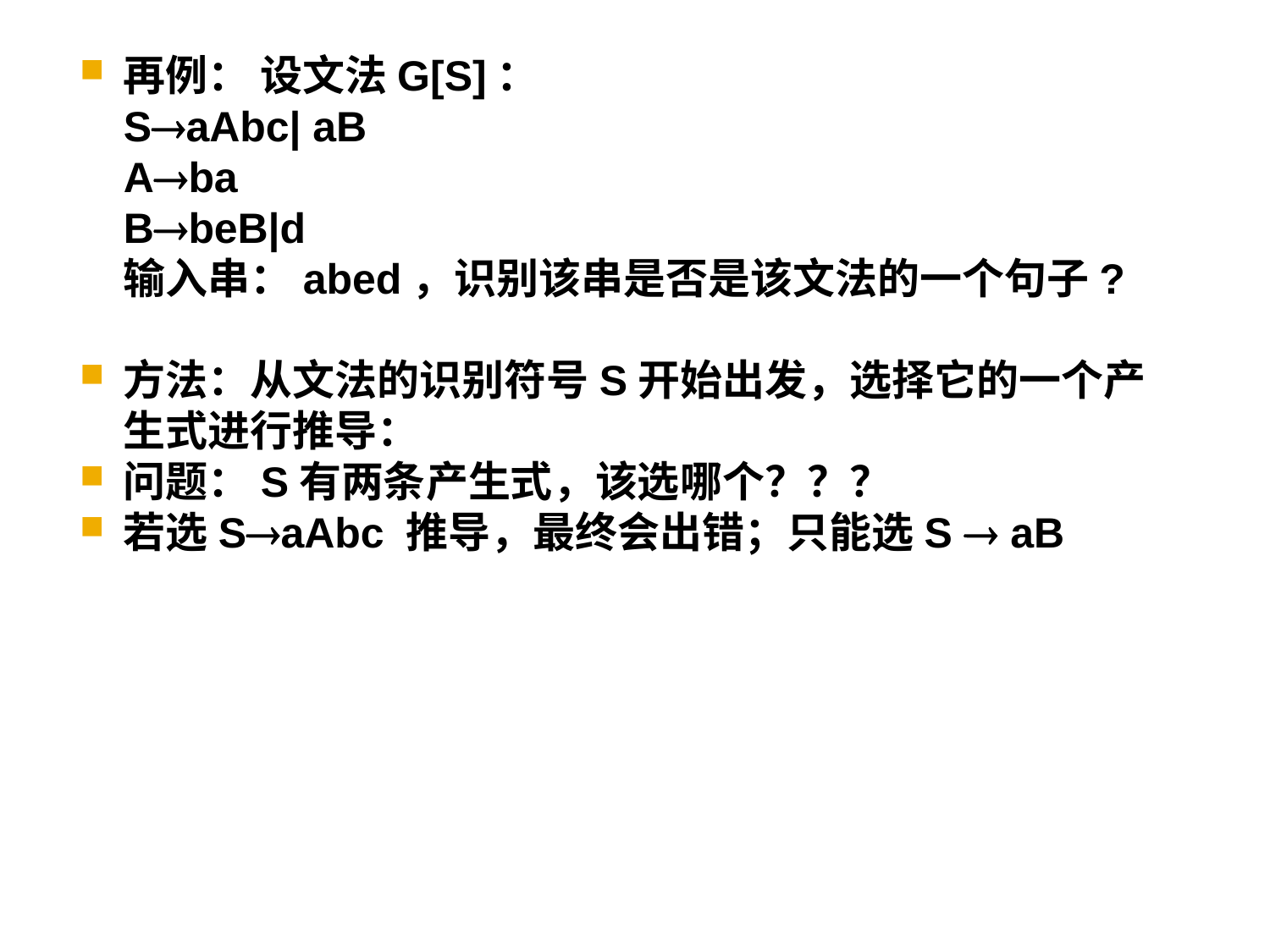

再例： 设文法G[S]：
	S→aAbc| aB
	A→ba
	B→beB|d
	输入串：abed，识别该串是否是该文法的一个句子?

方法：从文法的识别符号S开始出发，选择它的一个产生式进行推导：
问题：S有两条产生式，该选哪个？？？
若选S→aAbc 推导，最终会出错；只能选S → aB